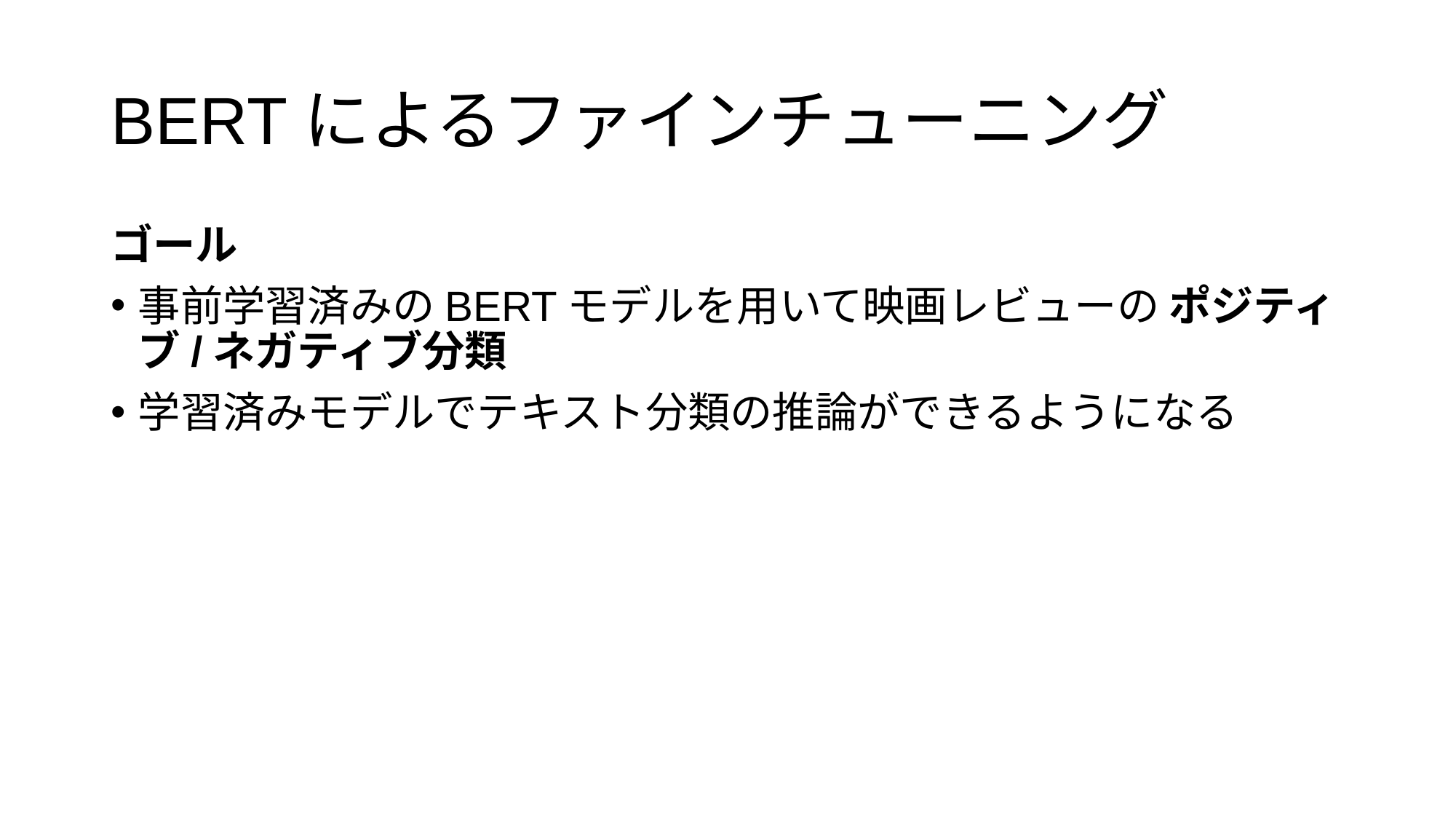

# BERTによるファインチューニング
ゴール
事前学習済みのBERTモデルを用いて映画レビューの ポジティブ/ネガティブ分類
学習済みモデルでテキスト分類の推論ができるようになる